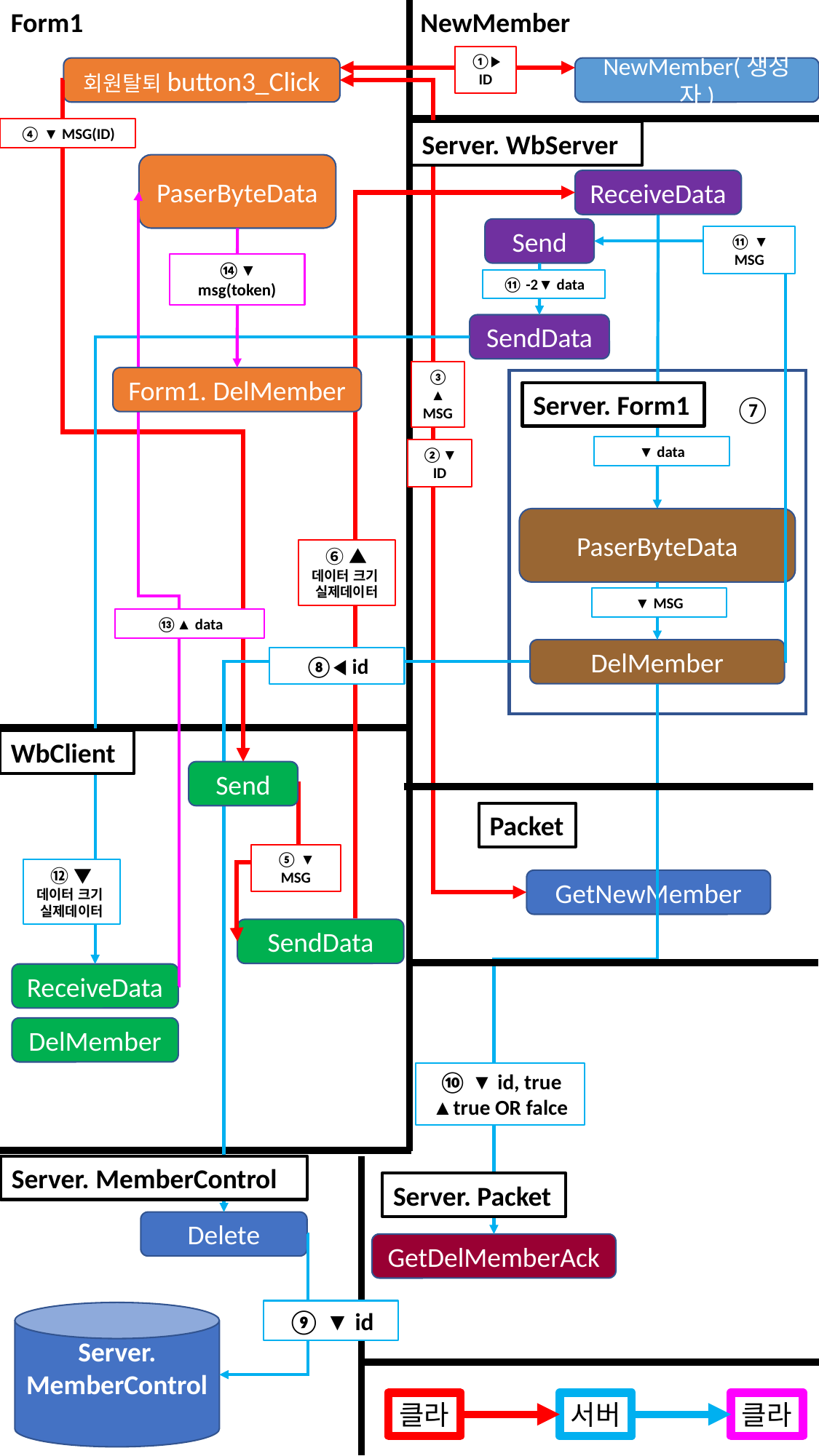

Form1
NewMember
①▶
ID
회원탈퇴button3_Click
NewMember(생성자)
④ ▼ MSG(ID)
Server. WbServer
PaserByteData
ReceiveData
①②③④⑤⑥⑧⑨⑩⑪⑫⑬⑭⑮
Send
⑪ ▼ MSG
⑭▼ msg(token)
⑪ -2▼ data
SendData
③▲
MSG
Form1. DelMember

Server. Form1
⑦
▼ data
②▼
ID
PaserByteData
⑥ ▲ 데이터 크기
실제데이터
▼ MSG
⑬▲ data
DelMember
⑧◀ id
WbClient
Send
Packet
⑤ ▼ MSG
⑫ ▼ 데이터 크기
실제데이터
GetNewMember
SendData
ReceiveData
DelMember
⑩ ▼ id, true
▲true OR falce
Server. MemberControl
Server. Packet
Delete
GetDelMemberAck
⑨ ▼ id
Server. MemberControl

클라
서버
클라